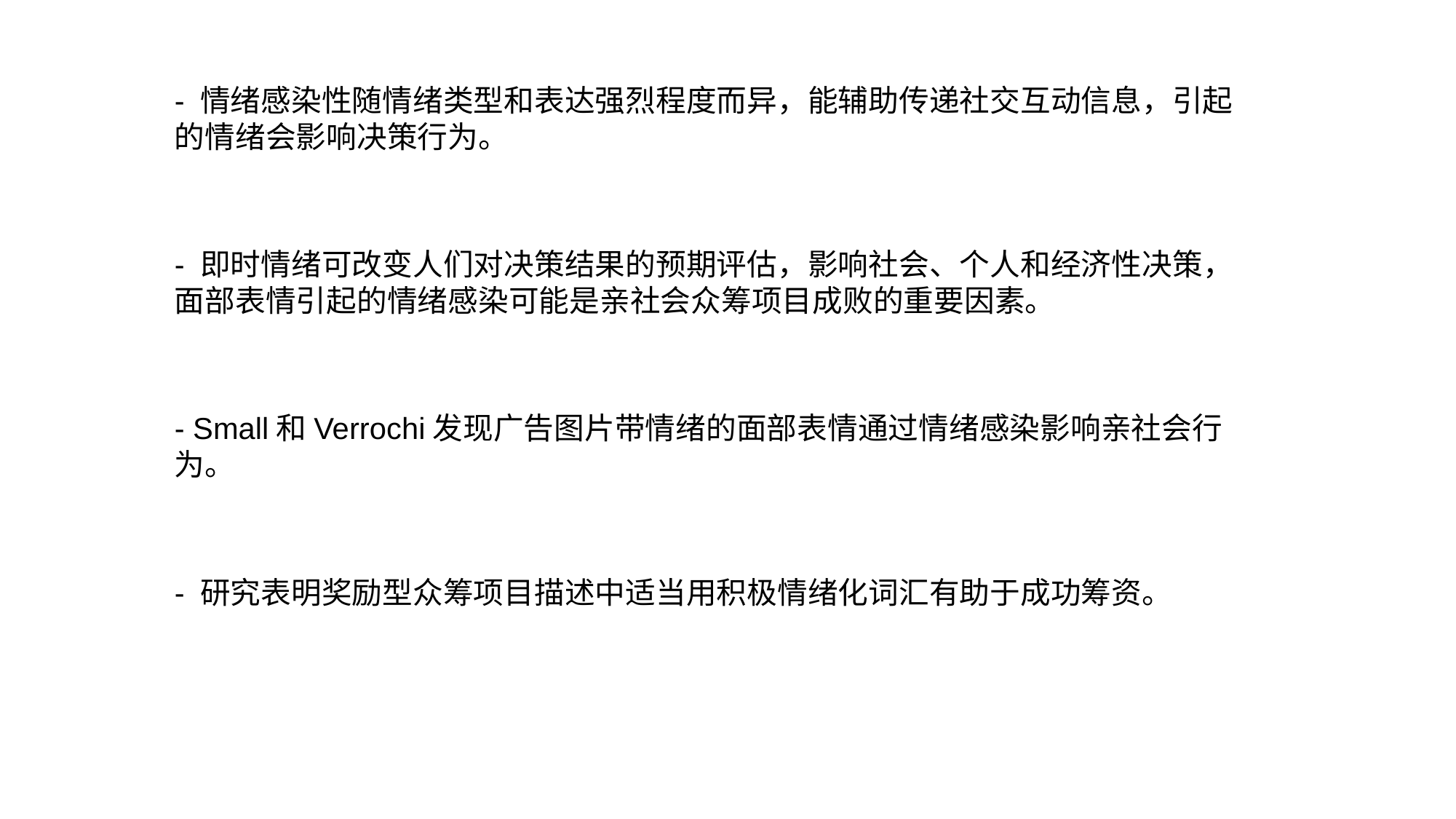

- 情绪感染性随情绪类型和表达强烈程度而异，能辅助传递社交互动信息，引起的情绪会影响决策行为。

- 即时情绪可改变人们对决策结果的预期评估，影响社会、个人和经济性决策，面部表情引起的情绪感染可能是亲社会众筹项目成败的重要因素。
- Small和Verrochi发现广告图片带情绪的面部表情通过情绪感染影响亲社会行为。
- 研究表明奖励型众筹项目描述中适当用积极情绪化词汇有助于成功筹资。